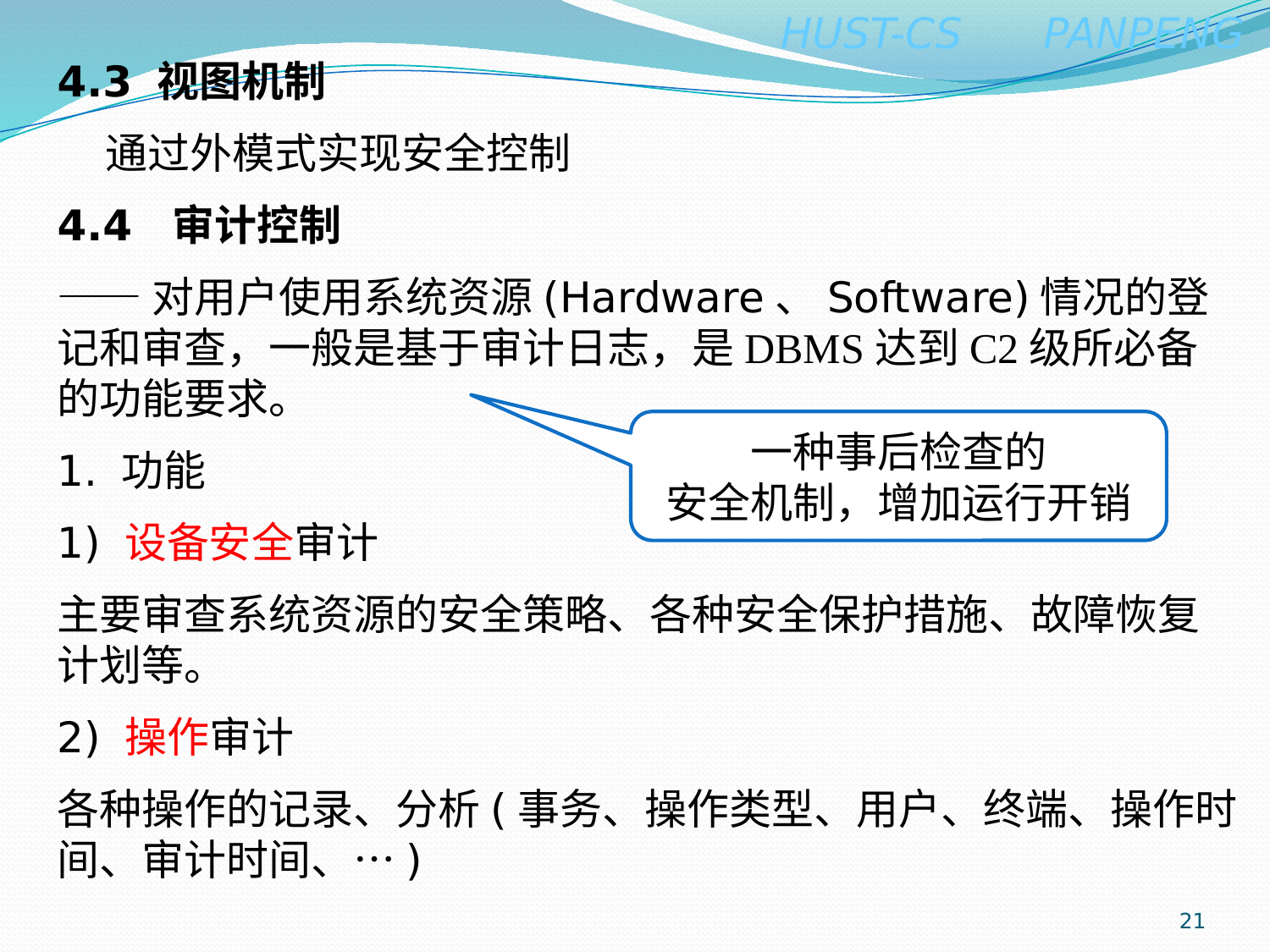

4.3 视图机制
    通过外模式实现安全控制
4.4  审计控制
——对用户使用系统资源(Hardware、Software)情况的登记和审查，一般是基于审计日志，是DBMS达到C2级所必备的功能要求。
1. 功能
1) 设备安全审计
主要审查系统资源的安全策略、各种安全保护措施、故障恢复计划等。
2) 操作审计
各种操作的记录、分析(事务、操作类型、用户、终端、操作时间、审计时间、…)
一种事后检查的
安全机制，增加运行开销
21